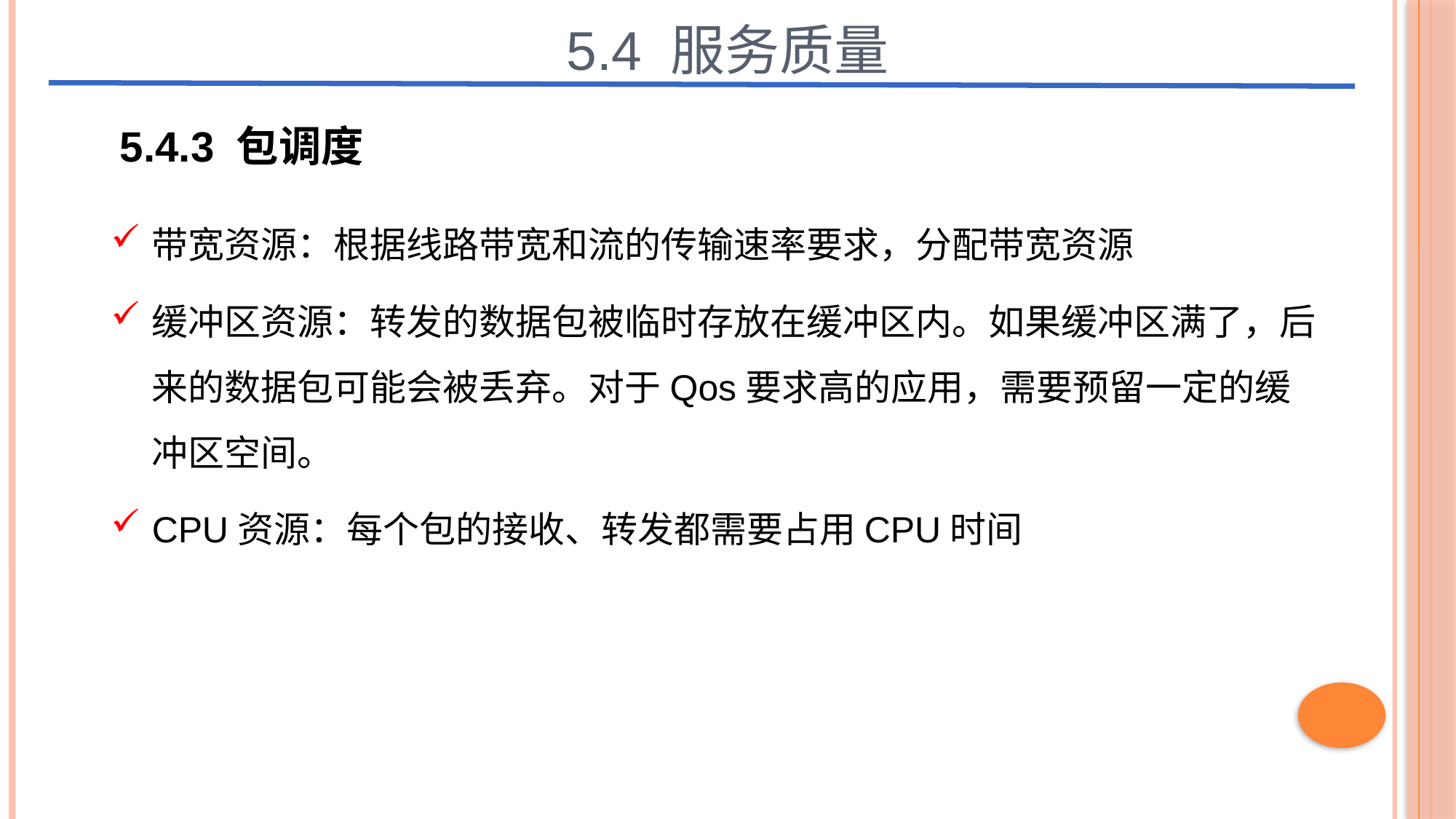

5.4 服务质量
5.4.3 包调度
带宽资源：根据线路带宽和流的传输速率要求，分配带宽资源
缓冲区资源：转发的数据包被临时存放在缓冲区内。如果缓冲区满了，后来的数据包可能会被丢弃。对于Qos要求高的应用，需要预留一定的缓冲区空间。
CPU资源：每个包的接收、转发都需要占用CPU时间